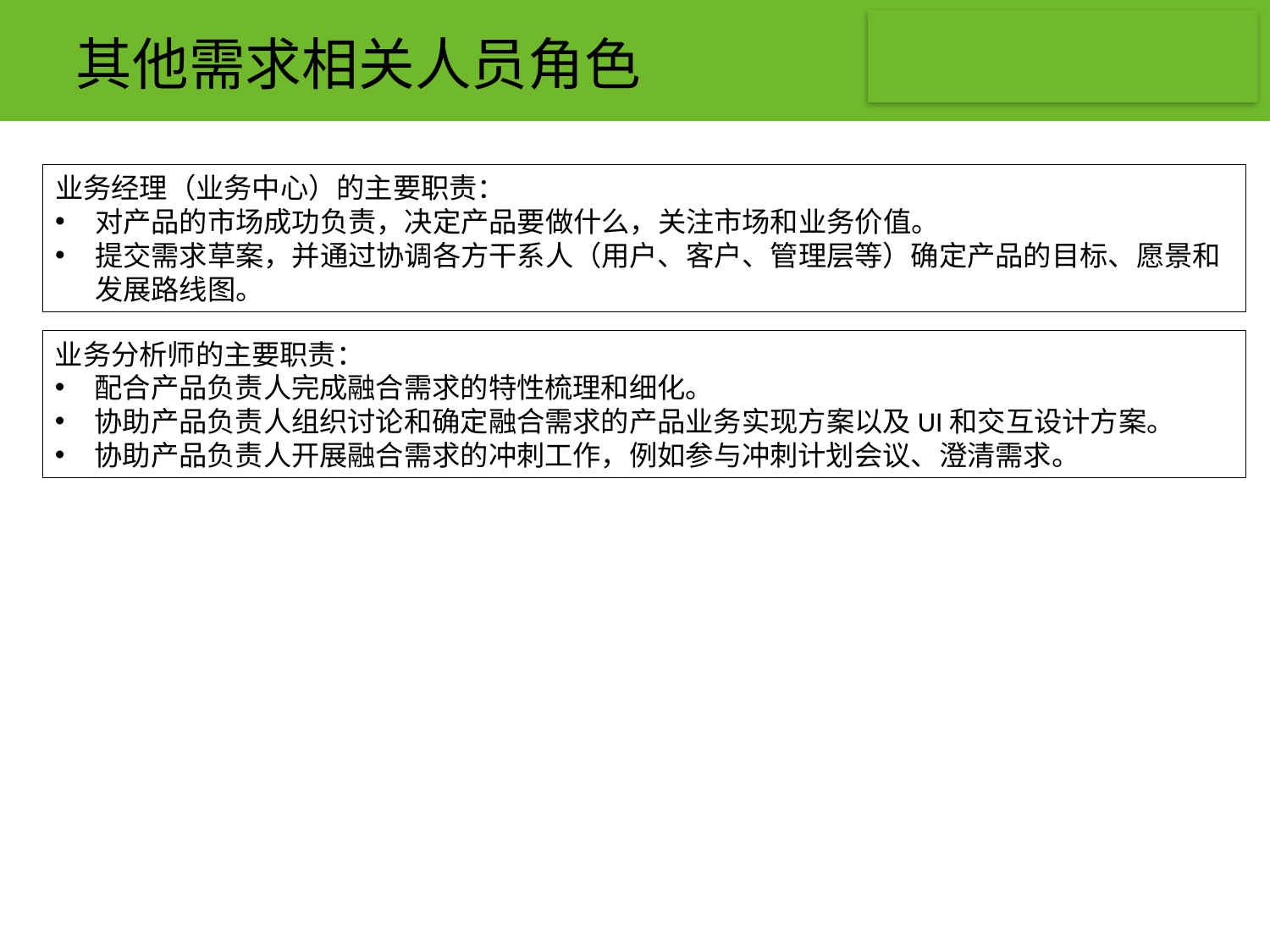

# 其他需求相关人员角色
业务经理（业务中心）的主要职责：
对产品的市场成功负责，决定产品要做什么，关注市场和业务价值。
提交需求草案，并通过协调各方干系人（用户、客户、管理层等）确定产品的目标、愿景和发展路线图。
业务分析师的主要职责：
配合产品负责人完成融合需求的特性梳理和细化。
协助产品负责人组织讨论和确定融合需求的产品业务实现方案以及UI和交互设计方案。
协助产品负责人开展融合需求的冲刺工作，例如参与冲刺计划会议、澄清需求。